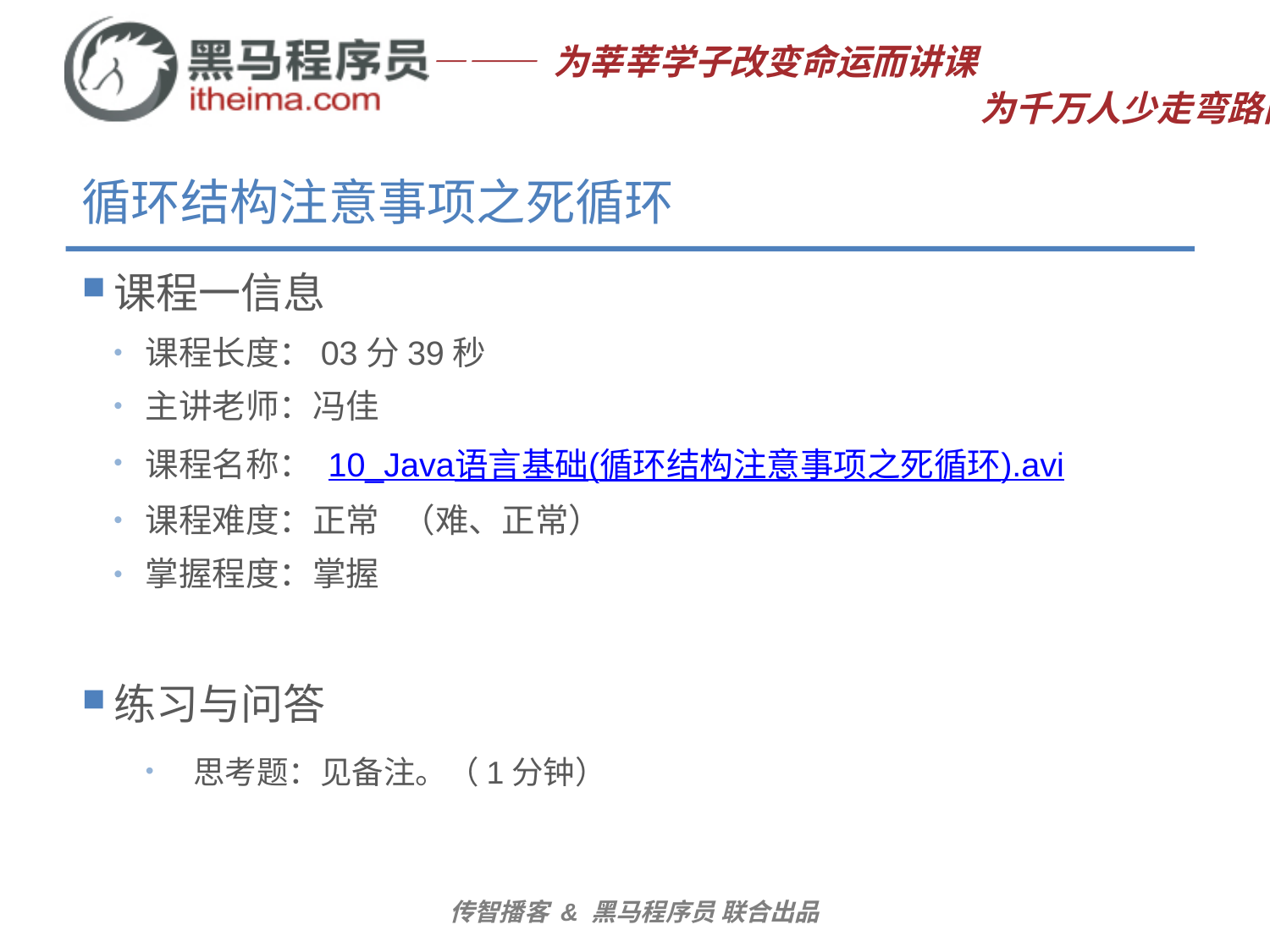

# 循环结构注意事项之死循环
课程一信息
课程长度：03分39秒
主讲老师：冯佳
课程名称： 10_Java语言基础(循环结构注意事项之死循环).avi
课程难度：正常   （难、正常）
掌握程度：掌握

练习与问答
思考题：见备注。（1分钟）